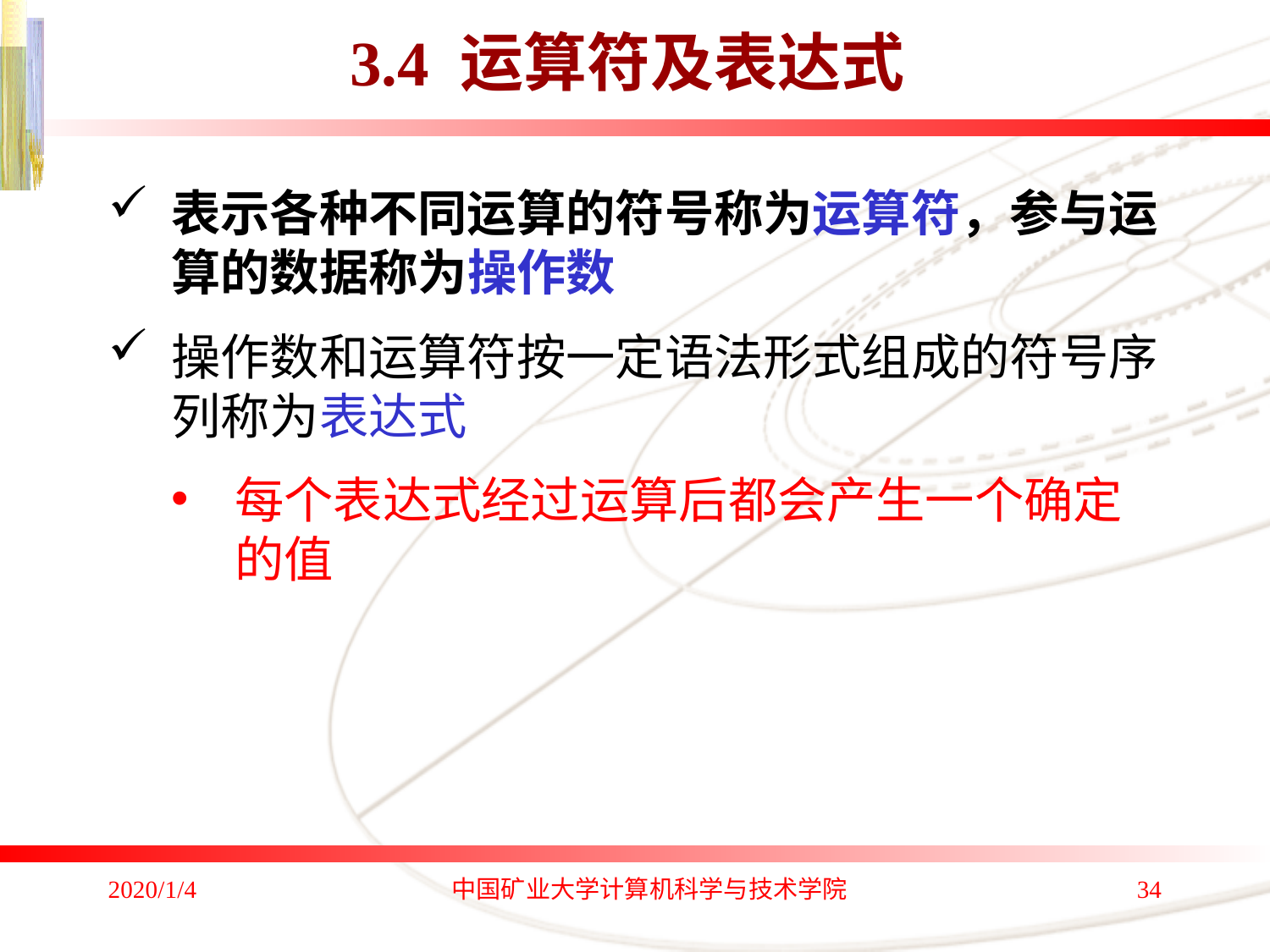

# 3.4 运算符及表达式
表示各种不同运算的符号称为运算符，参与运算的数据称为操作数
操作数和运算符按一定语法形式组成的符号序列称为表达式
每个表达式经过运算后都会产生一个确定的值

2020/1/4
中国矿业大学计算机科学与技术学院
34